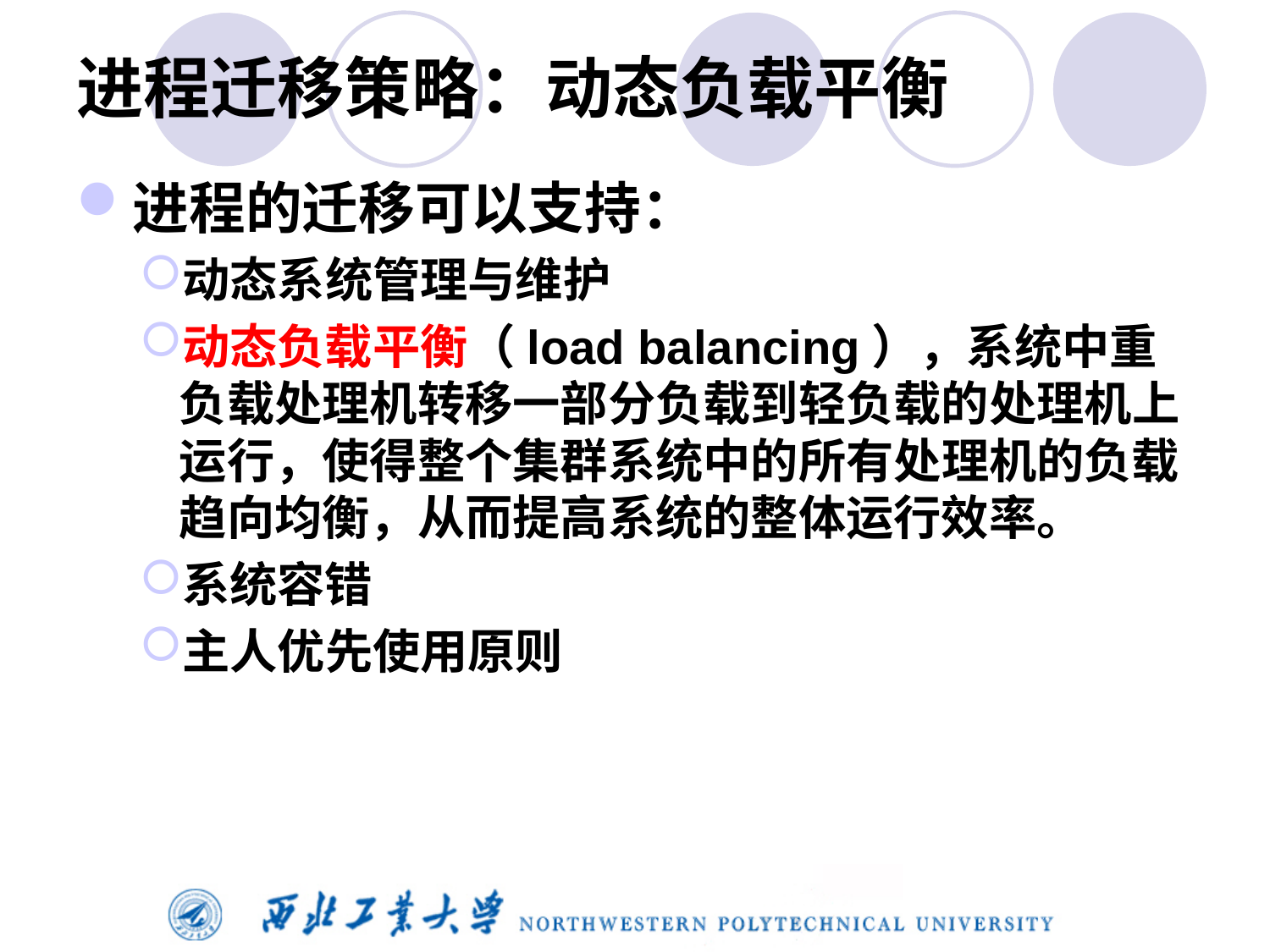

# 进程迁移策略：动态负载平衡
进程的迁移可以支持：
动态系统管理与维护
动态负载平衡（load balancing），系统中重负载处理机转移一部分负载到轻负载的处理机上运行，使得整个集群系统中的所有处理机的负载趋向均衡，从而提高系统的整体运行效率。
系统容错
主人优先使用原则